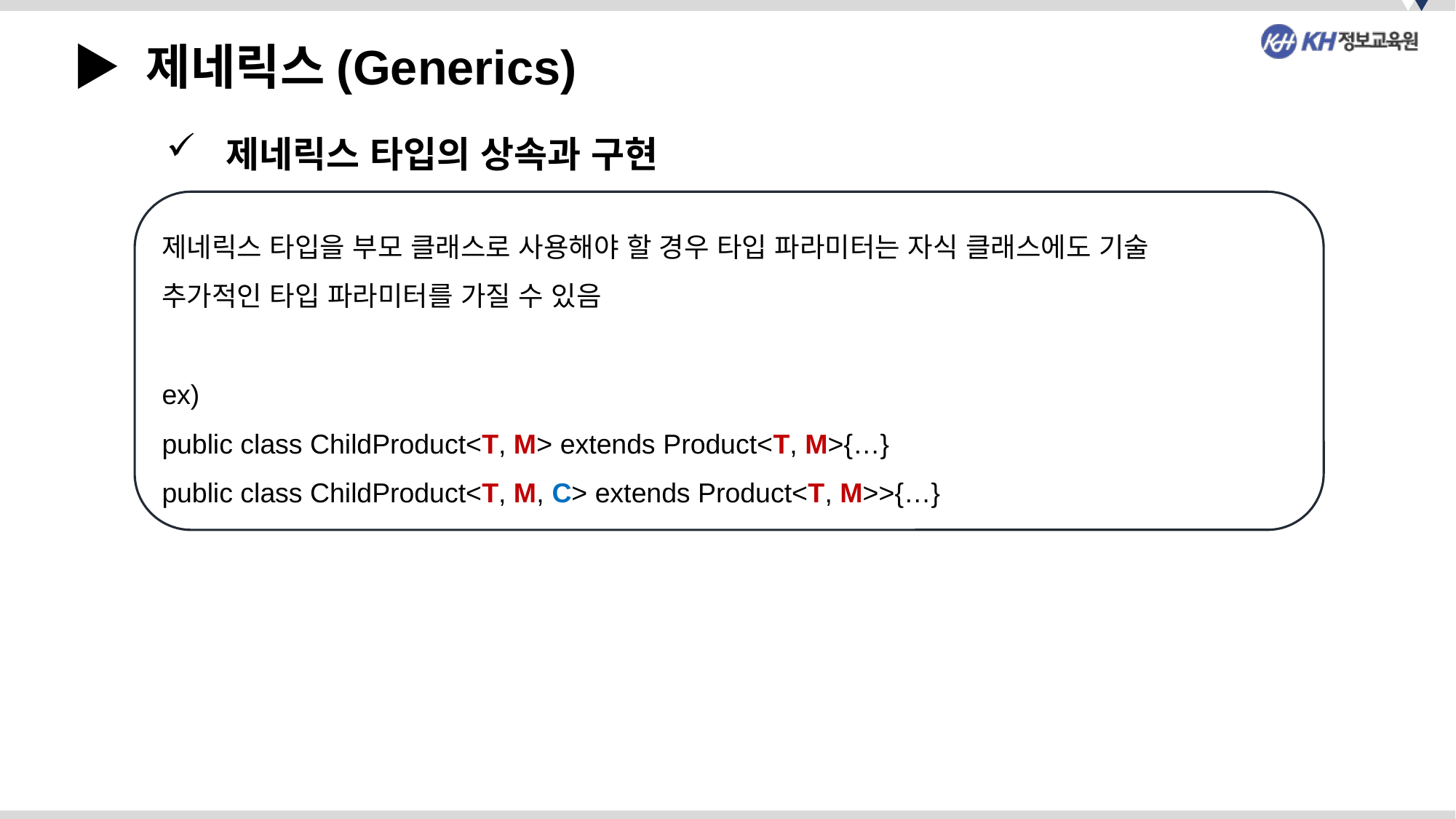

▶ 제네릭스(Generics)
 제네릭스 타입의 상속과 구현
제네릭스 타입을 부모 클래스로 사용해야 할 경우 타입 파라미터는 자식 클래스에도 기술
추가적인 타입 파라미터를 가질 수 있음

ex)
public class ChildProduct<T, M> extends Product<T, M>{…}
public class ChildProduct<T, M, C> extends Product<T, M>>{…}